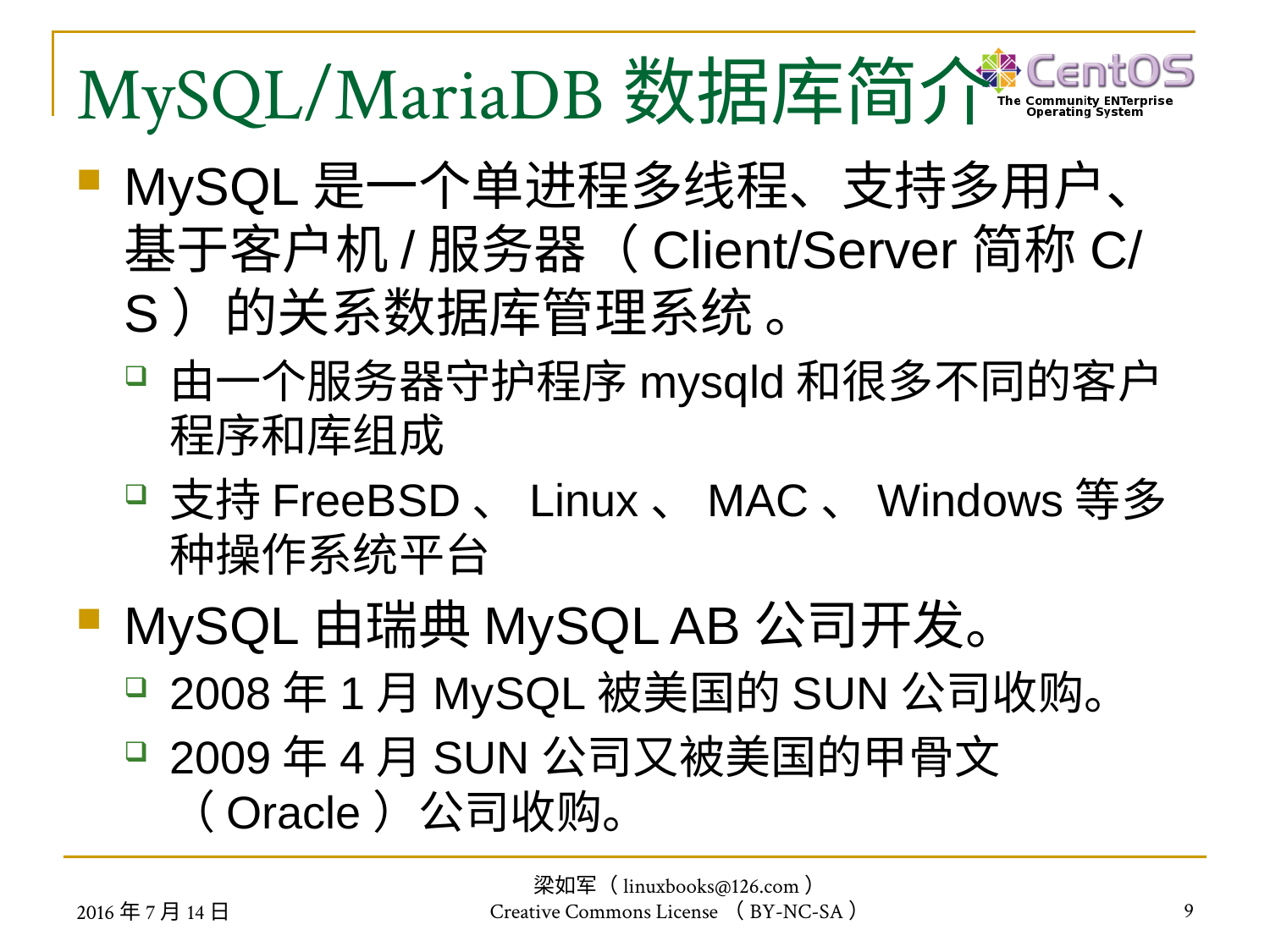

# MySQL/MariaDB数据库简介
MySQL是一个单进程多线程、支持多用户、基于客户机/服务器（Client/Server简称C/S）的关系数据库管理系统 。
由一个服务器守护程序mysqld和很多不同的客户程序和库组成
支持FreeBSD、Linux、MAC、Windows等多种操作系统平台
MySQL由瑞典MySQL AB公司开发。
2008年1月MySQL被美国的SUN公司收购。
2009年4月SUN公司又被美国的甲骨文（Oracle）公司收购。
梁如军（linuxbooks@126.com）
Creative Commons License（BY-NC-SA）
2016年7月14日
9